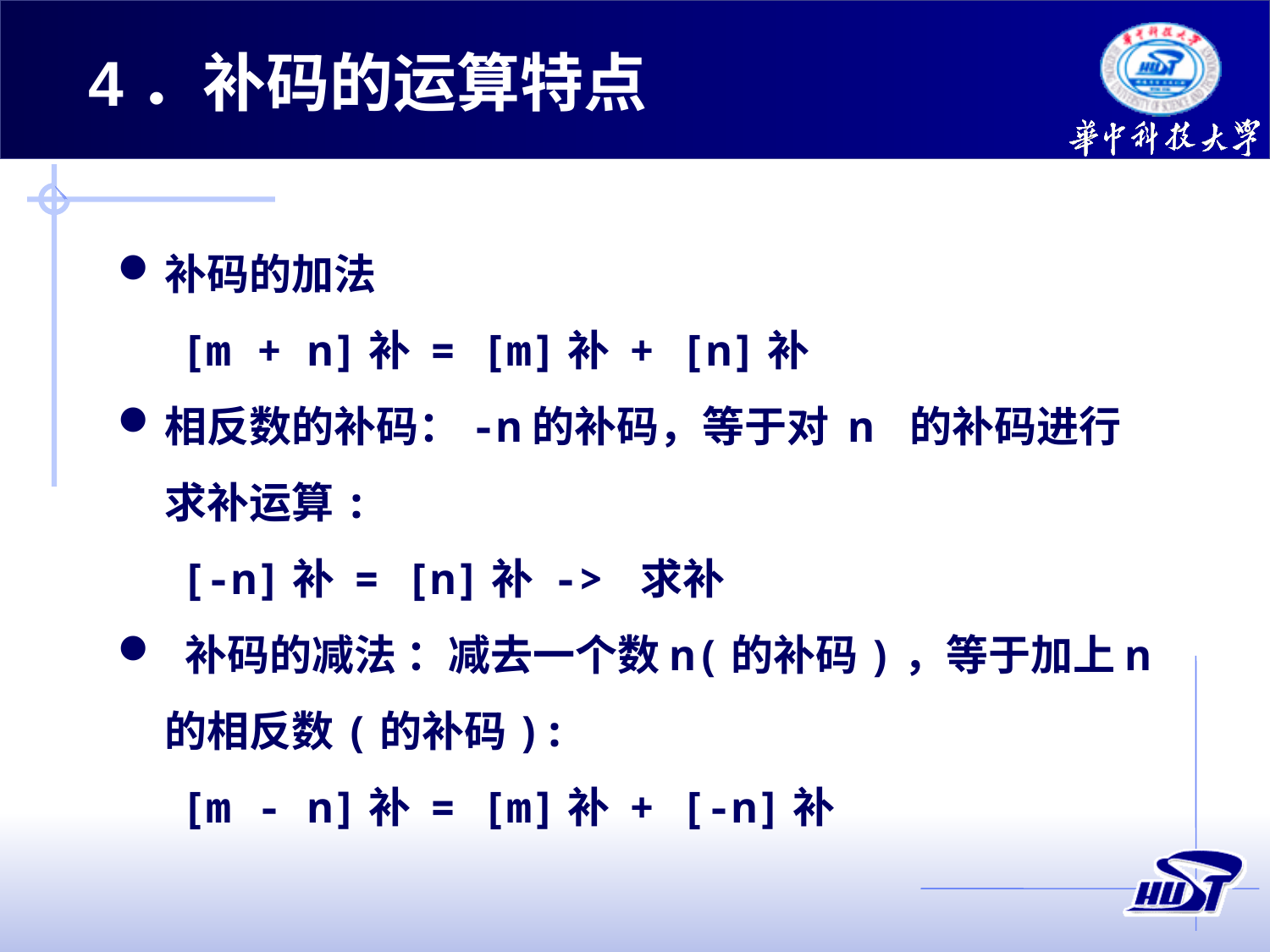

4．补码的运算特点
补码的加法
[m + n]补 = [m]补 + [n]补
相反数的补码：-n的补码，等于对 n 的补码进行求补运算:
[-n]补 = [n]补 -> 求补
 补码的减法 ：减去一个数n(的补码)，等于加上n的相反数(的补码):
[m - n]补 = [m]补 + [-n]补